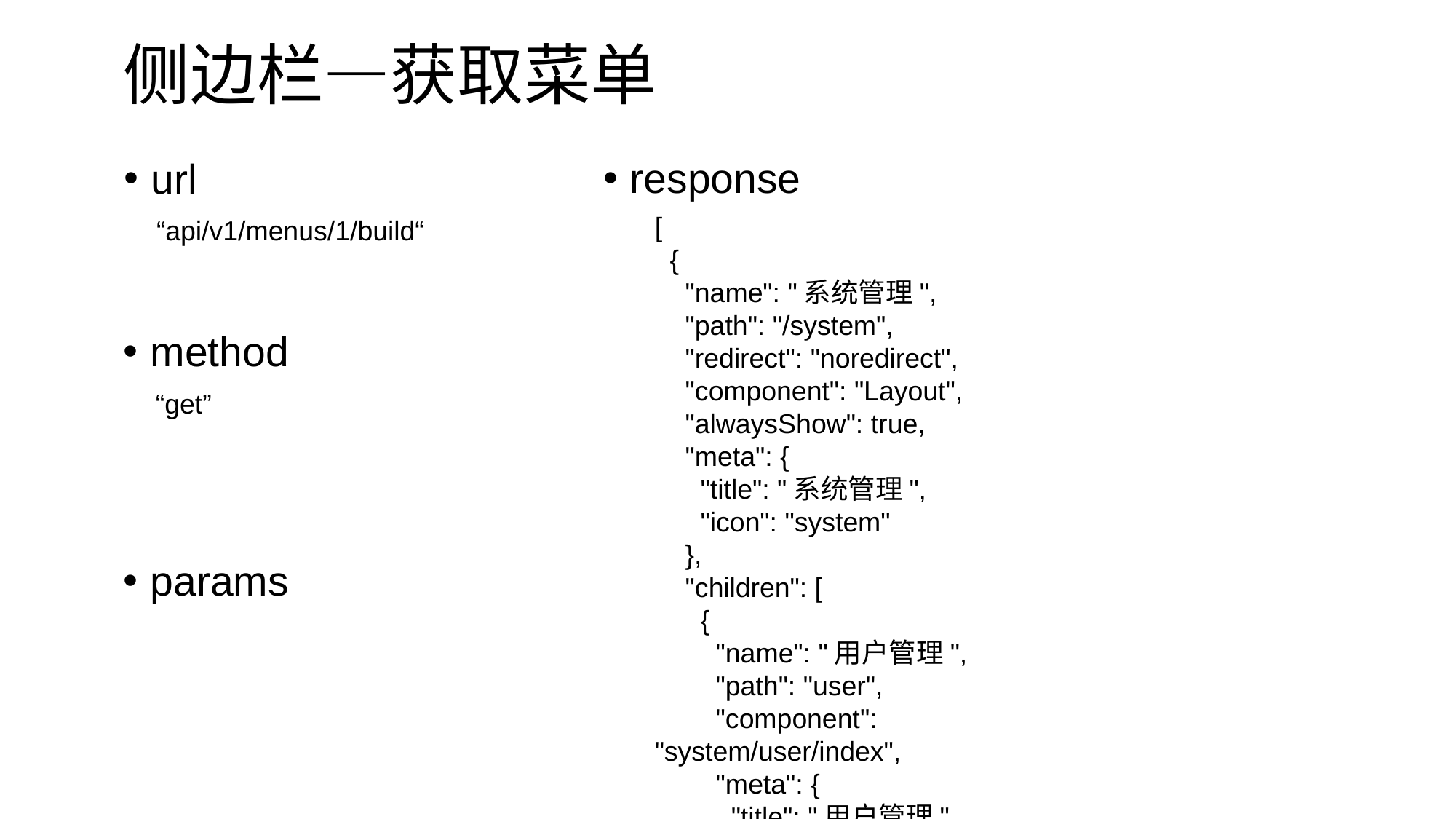

# 侧边栏—获取菜单
response
url
[
  {
    "name": "系统管理",
    "path": "/system",
    "redirect": "noredirect",
    "component": "Layout",
    "alwaysShow": true,
    "meta": {
      "title": "系统管理",
      "icon": "system"
    },
    "children": [
      {
        "name": "用户管理",
        "path": "user",
        "component": "system/user/index",
        "meta": {
          "title": "用户管理",
          "icon": "peoples"
        }
      },

    ]
  }
]
“api/v1/menus/1/build“
method
“get”
params